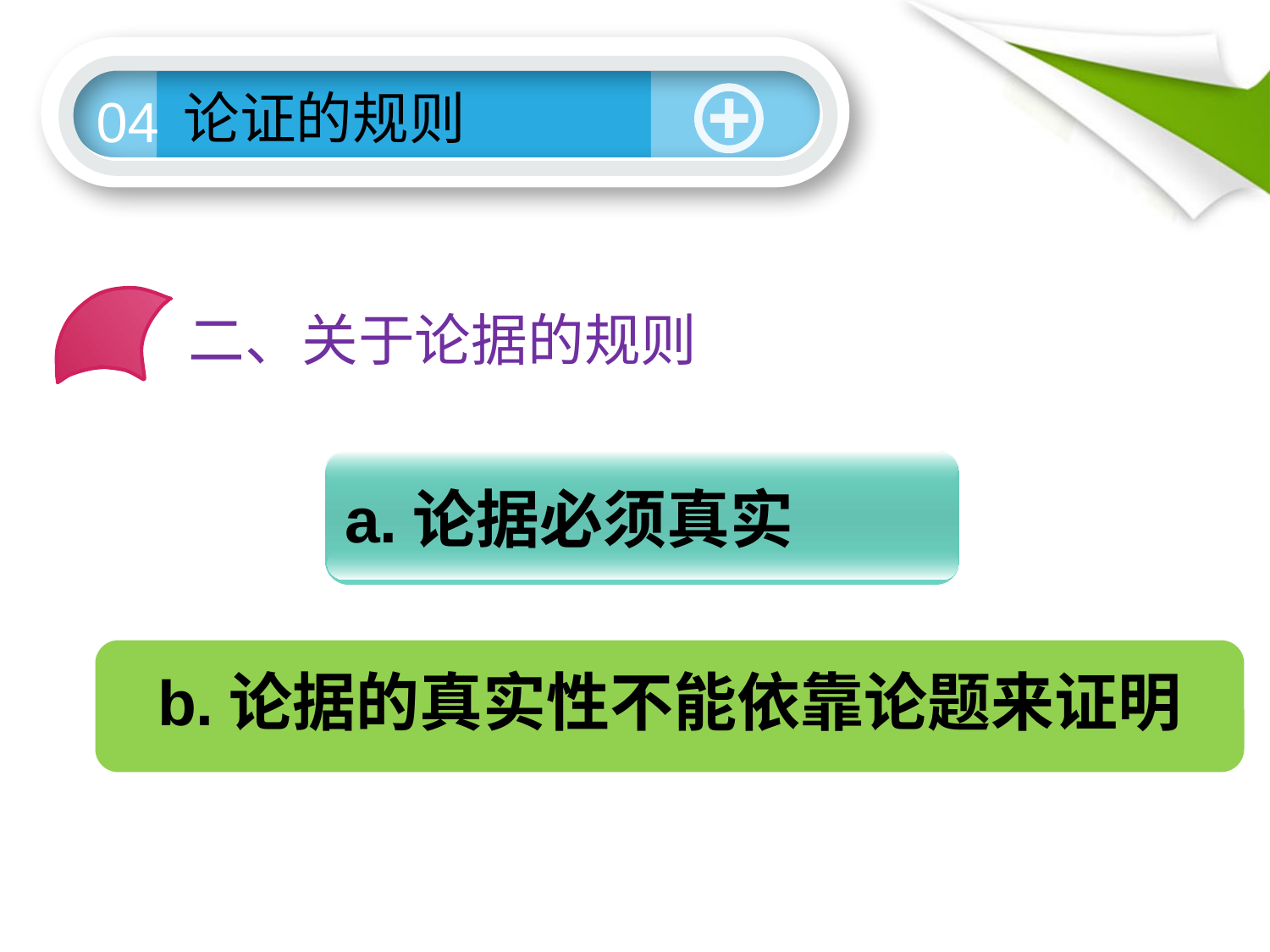

论证的规则
04

二、关于论据的规则
A  —  B
B  —  A

a.论据必须真实

b.论据的真实性不能依靠论题来证明